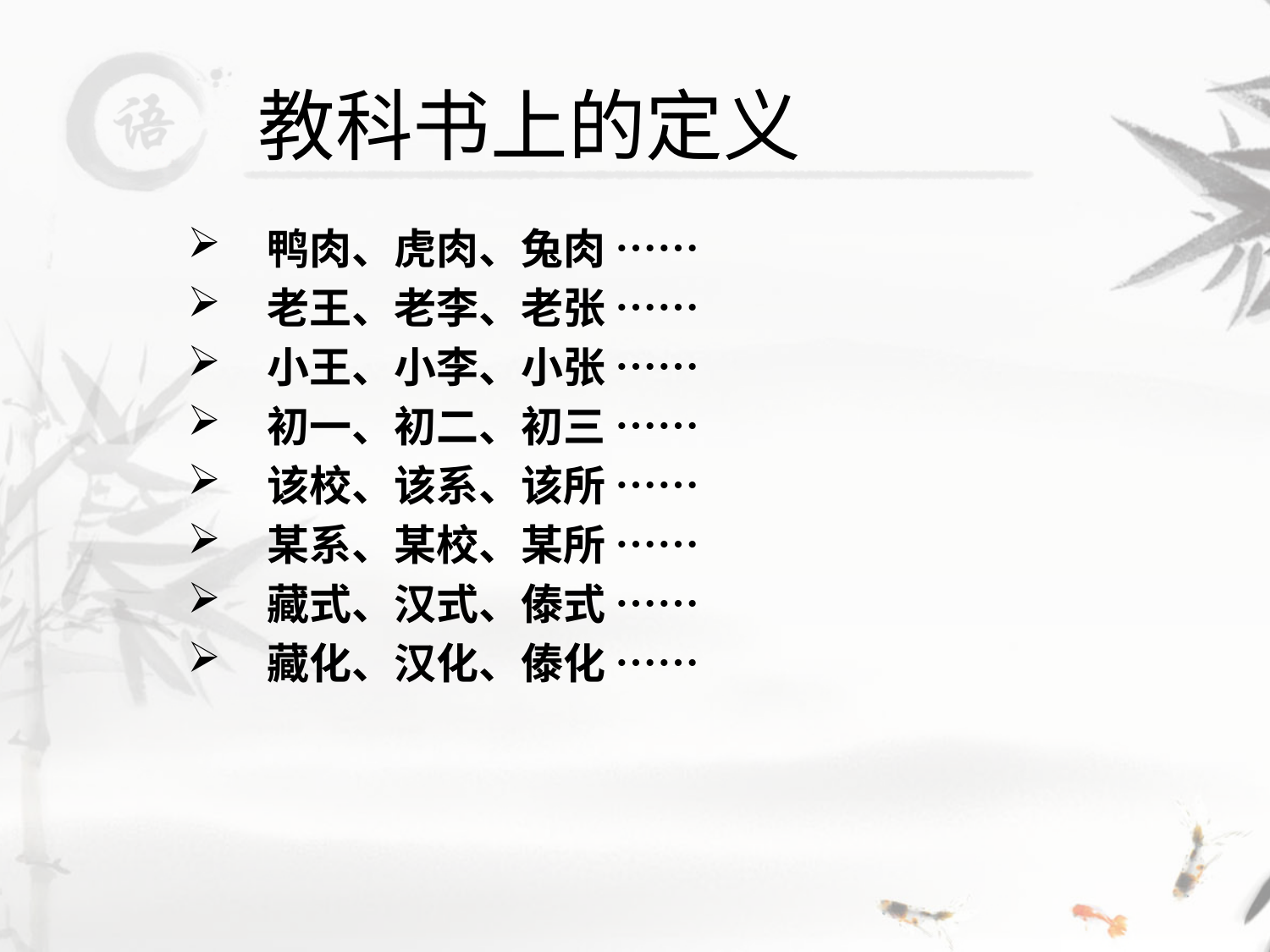

# 教科书上的定义
鸭肉、虎肉、兔肉 ……
老王、老李、老张 ……
小王、小李、小张 ……
初一、初二、初三 ……
该校、该系、该所 ……
某系、某校、某所 ……
藏式、汉式、傣式 ……
藏化、汉化、傣化 ……